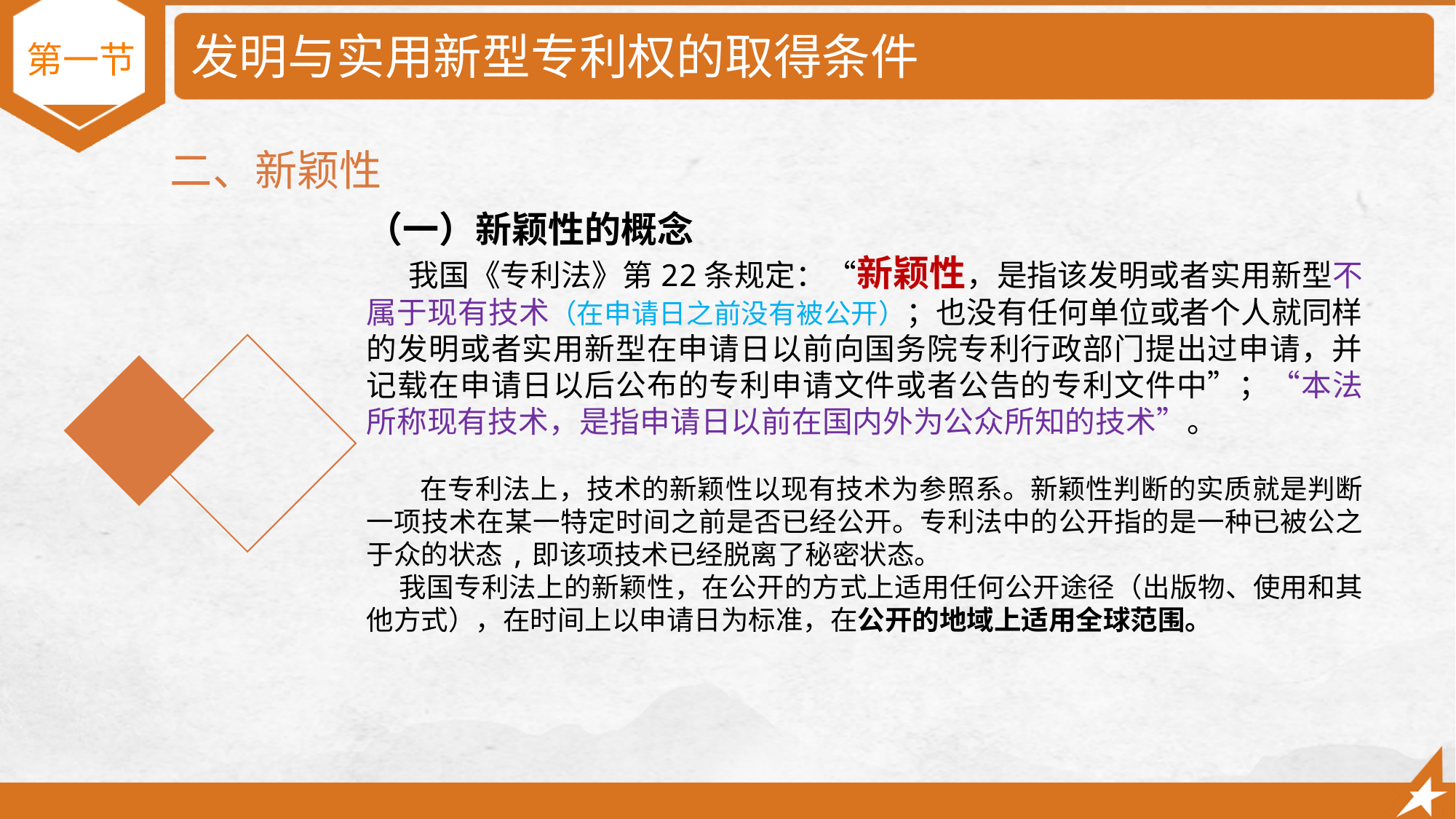

# 发明与实用新型专利权的取得条件
第一节
二、新颖性
（一）新颖性的概念
    我国《专利法》第22条规定：“新颖性，是指该发明或者实用新型不属于现有技术（在申请日之前没有被公开）；也没有任何单位或者个人就同样的发明或者实用新型在申请日以前向国务院专利行政部门提出过申请，并记载在申请日以后公布的专利申请文件或者公告的专利文件中”；“本法所称现有技术，是指申请日以前在国内外为公众所知的技术”。

       在专利法上，技术的新颖性以现有技术为参照系。新颖性判断的实质就是判断一项技术在某一特定时间之前是否已经公开。专利法中的公开指的是一种已被公之于众的状态,即该项技术已经脱离了秘密状态。
    我国专利法上的新颖性，在公开的方式上适用任何公开途径（出版物、使用和其他方式），在时间上以申请日为标准，在公开的地域上适用全球范围。